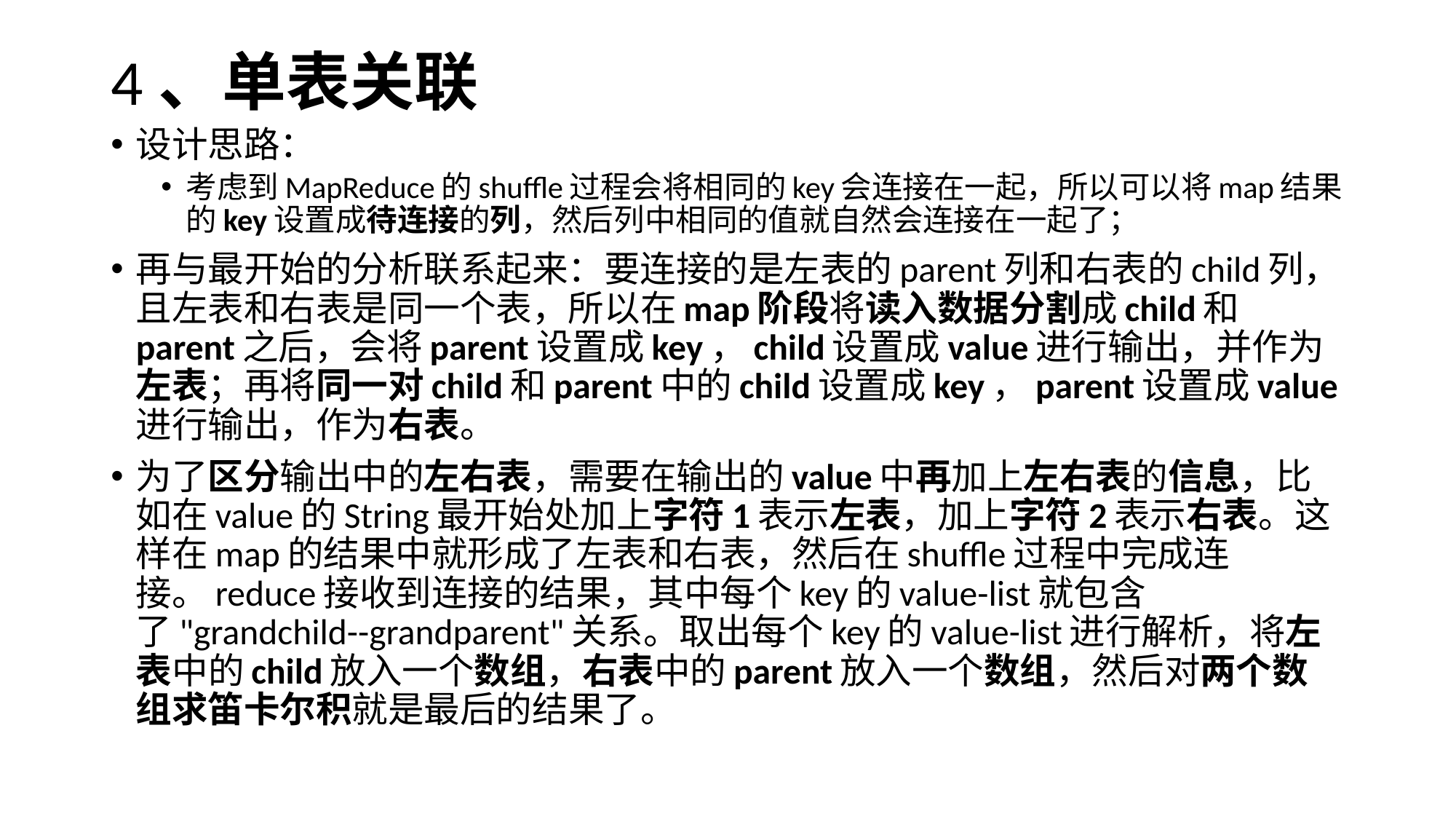

# 4、单表关联
设计思路：
考虑到MapReduce的shuffle过程会将相同的key会连接在一起，所以可以将map结果的key设置成待连接的列，然后列中相同的值就自然会连接在一起了；
再与最开始的分析联系起来：要连接的是左表的parent列和右表的child列，且左表和右表是同一个表，所以在map阶段将读入数据分割成child和parent之后，会将parent设置成key，child设置成value进行输出，并作为左表；再将同一对child和parent中的child设置成key，parent设置成value进行输出，作为右表。
为了区分输出中的左右表，需要在输出的value中再加上左右表的信息，比如在value的String最开始处加上字符1表示左表，加上字符2表示右表。这样在map的结果中就形成了左表和右表，然后在shuffle过程中完成连接。reduce接收到连接的结果，其中每个key的value-list就包含了"grandchild--grandparent"关系。取出每个key的value-list进行解析，将左表中的child放入一个数组，右表中的parent放入一个数组，然后对两个数组求笛卡尔积就是最后的结果了。